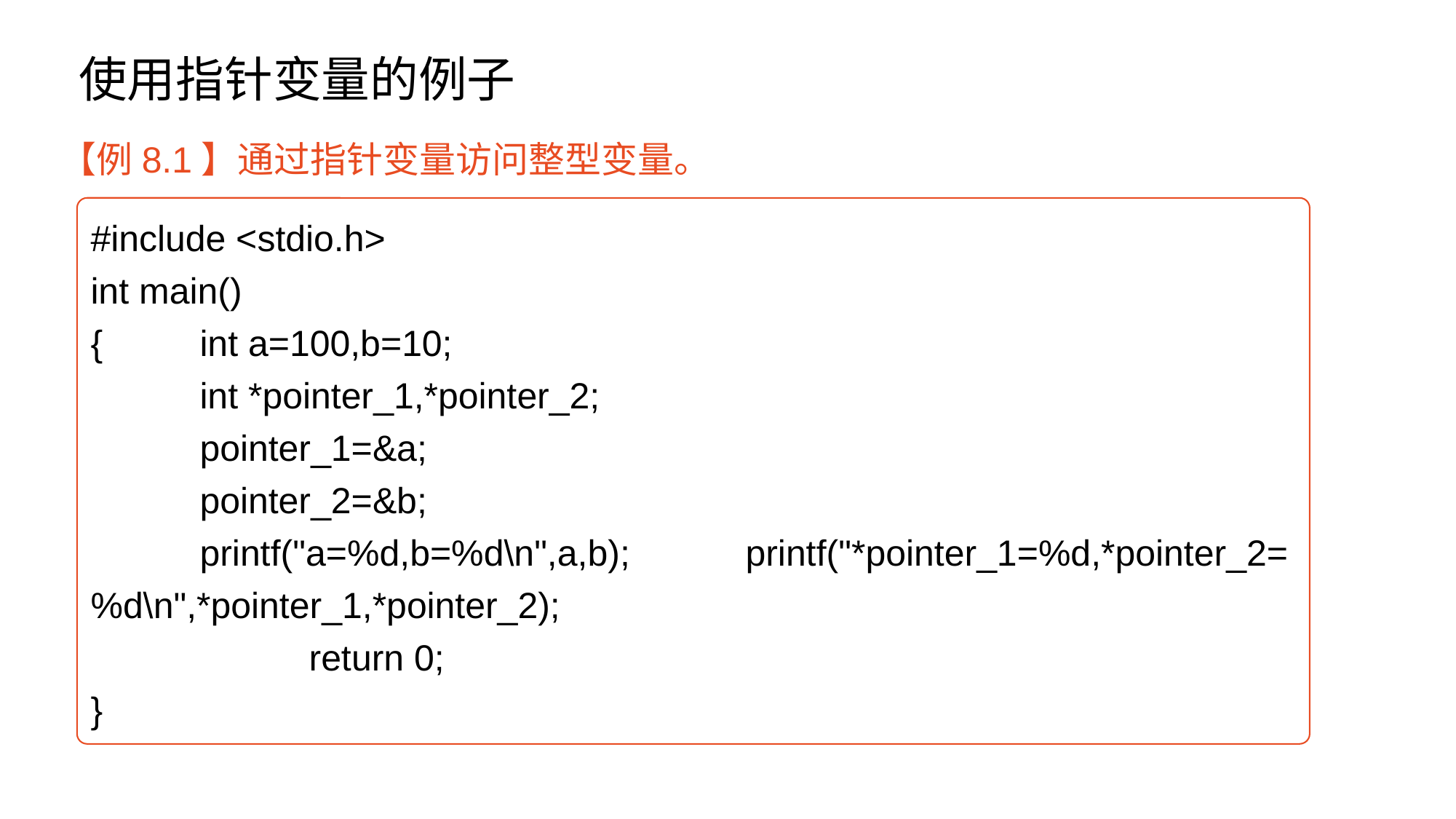

# 使用指针变量的例子
【例8.1】通过指针变量访问整型变量。
#include <stdio.h>
int main()
{	int a=100,b=10;
	int *pointer_1,*pointer_2;
	pointer_1=&a;
	pointer_2=&b;
	printf("a=%d,b=%d\n",a,b);		printf("*pointer_1=%d,*pointer_2=%d\n",*pointer_1,*pointer_2);
		return 0;
}